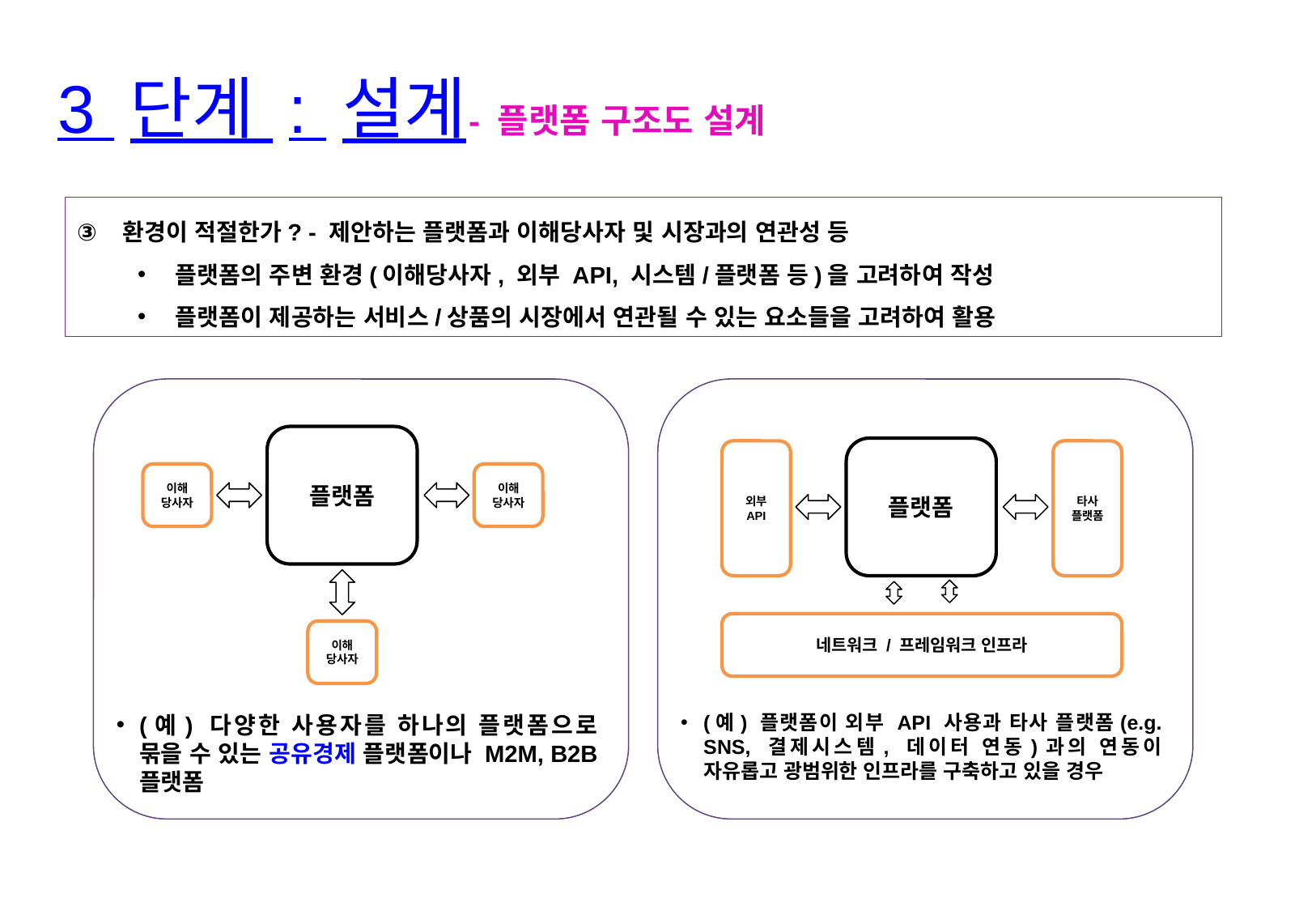

3 단계 : 설계
- 플랫폼 구조도 설계
환경이 적절한가? - 제안하는 플랫폼과 이해당사자 및 시장과의 연관성 등
플랫폼의 주변 환경(이해당사자, 외부 API, 시스템/플랫폼 등)을 고려하여 작성
플랫폼이 제공하는 서비스/상품의 시장에서 연관될 수 있는 요소들을 고려하여 활용

플랫폼
이해
당사자
이해
당사자

이해
당사자
플랫폼
외부
API
타사
플랫폼

네트워크 / 프레임워크 인프라

(예) 플랫폼이 외부 API 사용과 타사 플랫폼(e.g. SNS, 결제시스템, 데이터 연동)과의 연동이 자유롭고 광범위한 인프라를 구축하고 있을 경우
(예) 다양한 사용자를 하나의 플랫폼으로 묶을 수 있는 공유경제 플랫폼이나 M2M, B2B 플랫폼